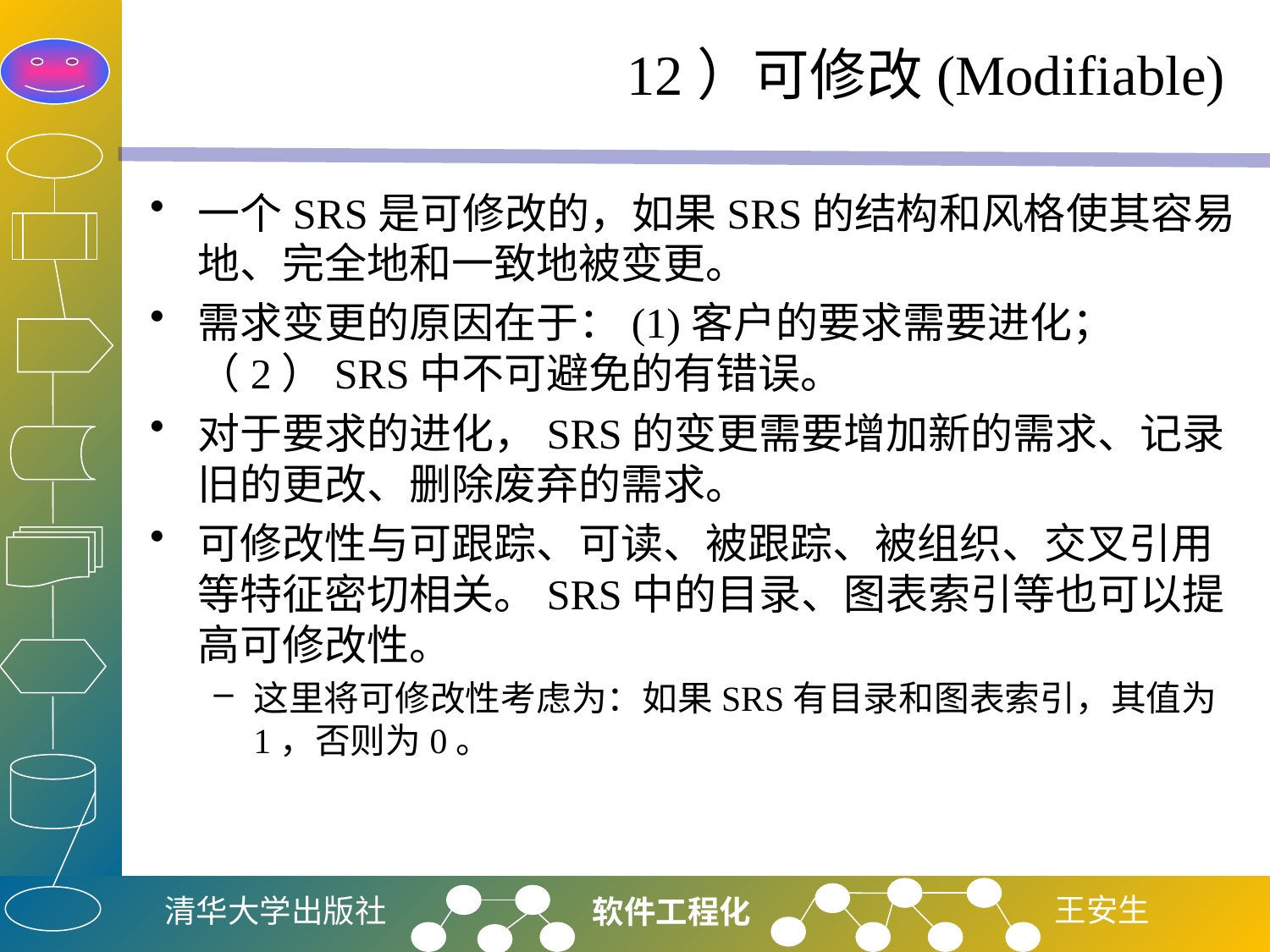

# 12）可修改(Modifiable)
一个SRS是可修改的，如果SRS的结构和风格使其容易地、完全地和一致地被变更。
需求变更的原因在于：(1)客户的要求需要进化；（2）SRS中不可避免的有错误。
对于要求的进化，SRS的变更需要增加新的需求、记录旧的更改、删除废弃的需求。
可修改性与可跟踪、可读、被跟踪、被组织、交叉引用等特征密切相关。SRS中的目录、图表索引等也可以提高可修改性。
这里将可修改性考虑为：如果SRS有目录和图表索引，其值为1，否则为0。